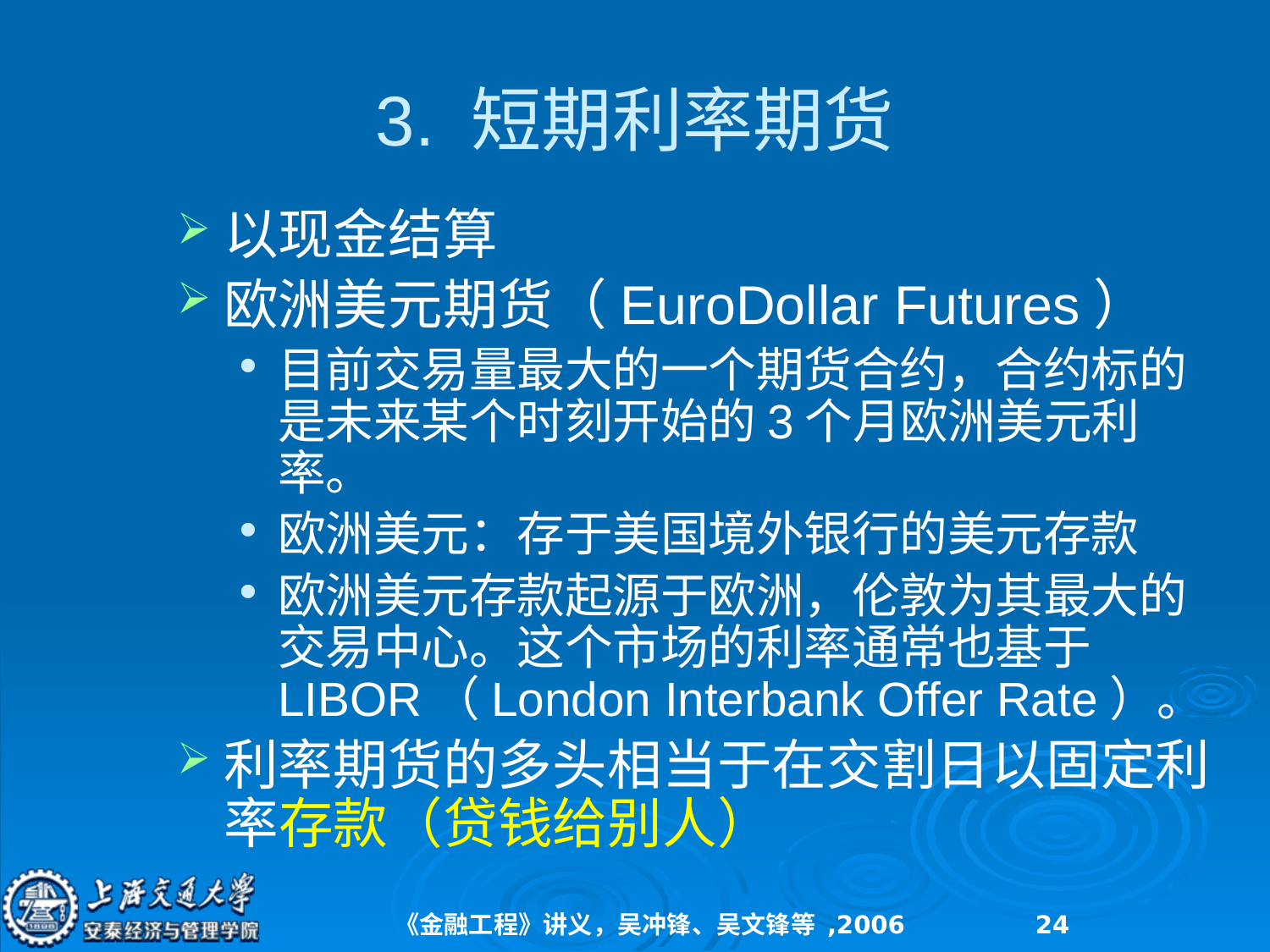

# 3. 短期利率期货
以现金结算
欧洲美元期货（EuroDollar Futures）
目前交易量最大的一个期货合约，合约标的是未来某个时刻开始的3个月欧洲美元利率。
欧洲美元：存于美国境外银行的美元存款
欧洲美元存款起源于欧洲，伦敦为其最大的交易中心。这个市场的利率通常也基于LIBOR（London Interbank Offer Rate）。
利率期货的多头相当于在交割日以固定利率存款（贷钱给别人）